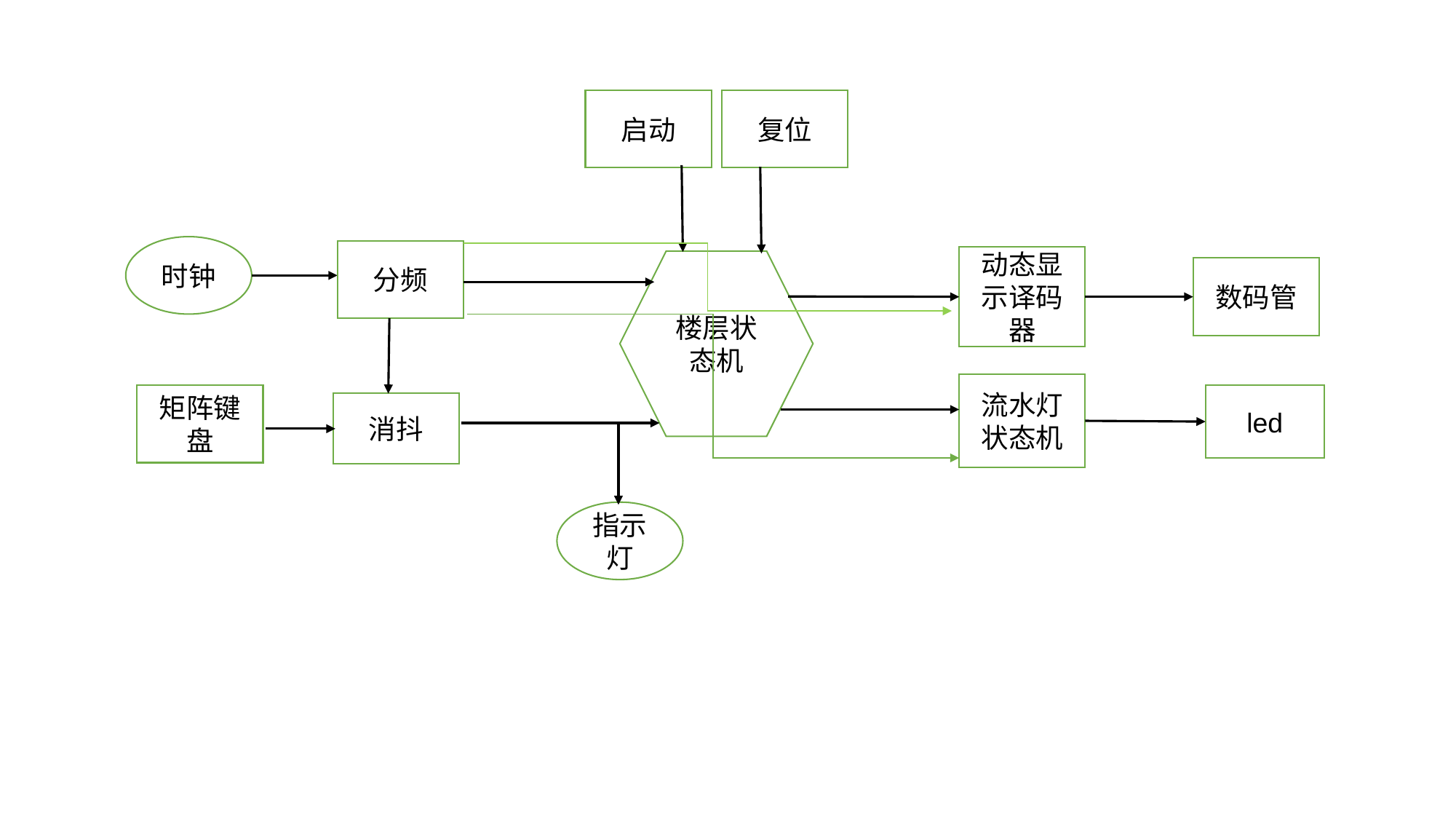

复位
启动
时钟
分频
动态显示译码器
楼层状态机
数码管
流水灯状态机
矩阵键盘
led
消抖
指示灯